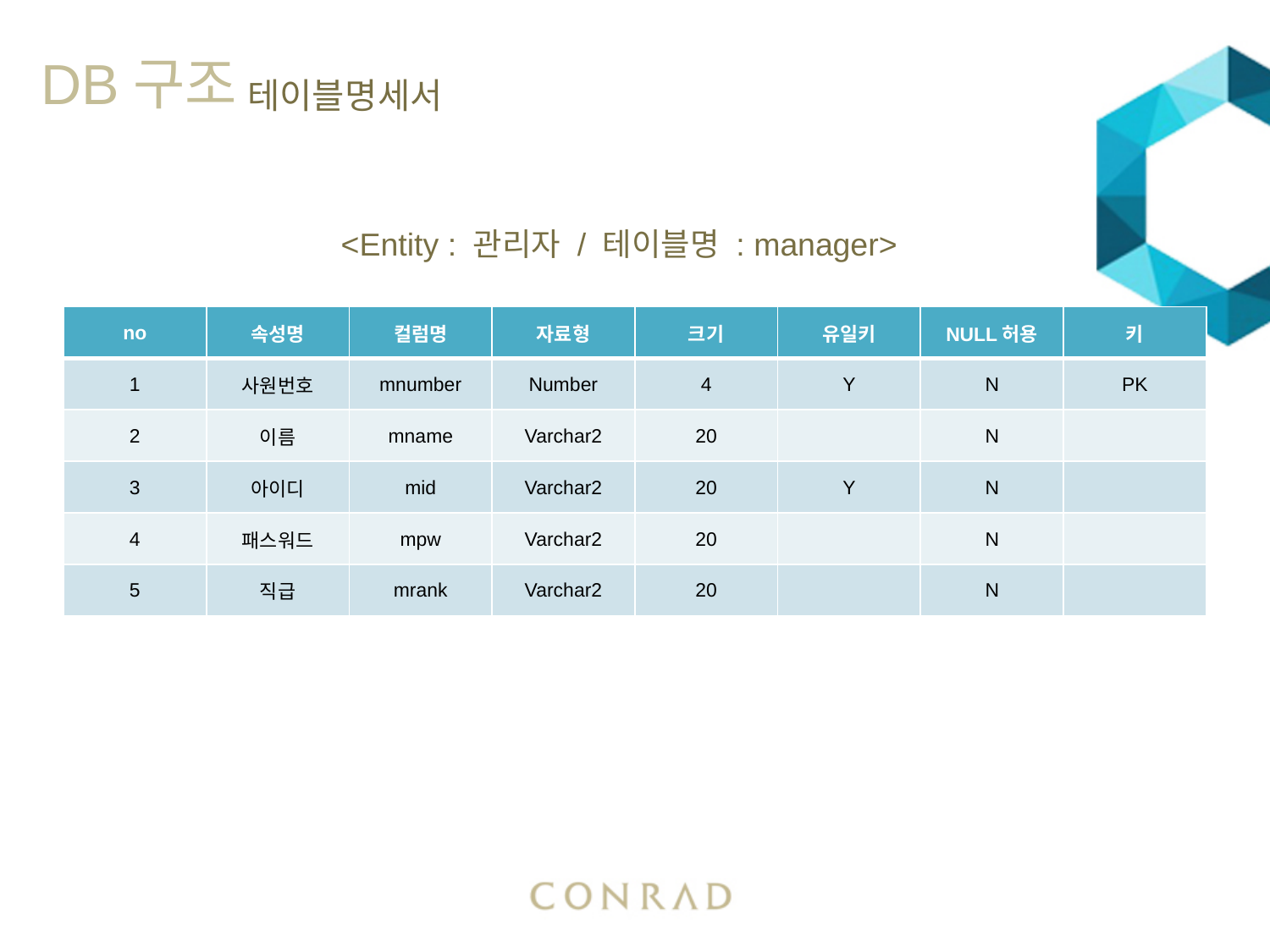

DB구조
테이블명세서
<Entity : 관리자 / 테이블명 : manager>
| no | 속성명 | 컬럼명 | 자료형 | 크기 | 유일키 | NULL허용 | 키 |
| --- | --- | --- | --- | --- | --- | --- | --- |
| 1 | 사원번호 | mnumber | Number | 4 | Y | N | PK |
| 2 | 이름 | mname | Varchar2 | 20 |  | N |  |
| 3 | 아이디 | mid | Varchar2 | 20 | Y | N |  |
| 4 | 패스워드 | mpw | Varchar2 | 20 |  | N |  |
| 5 | 직급 | mrank | Varchar2 | 20 |  | N |  |